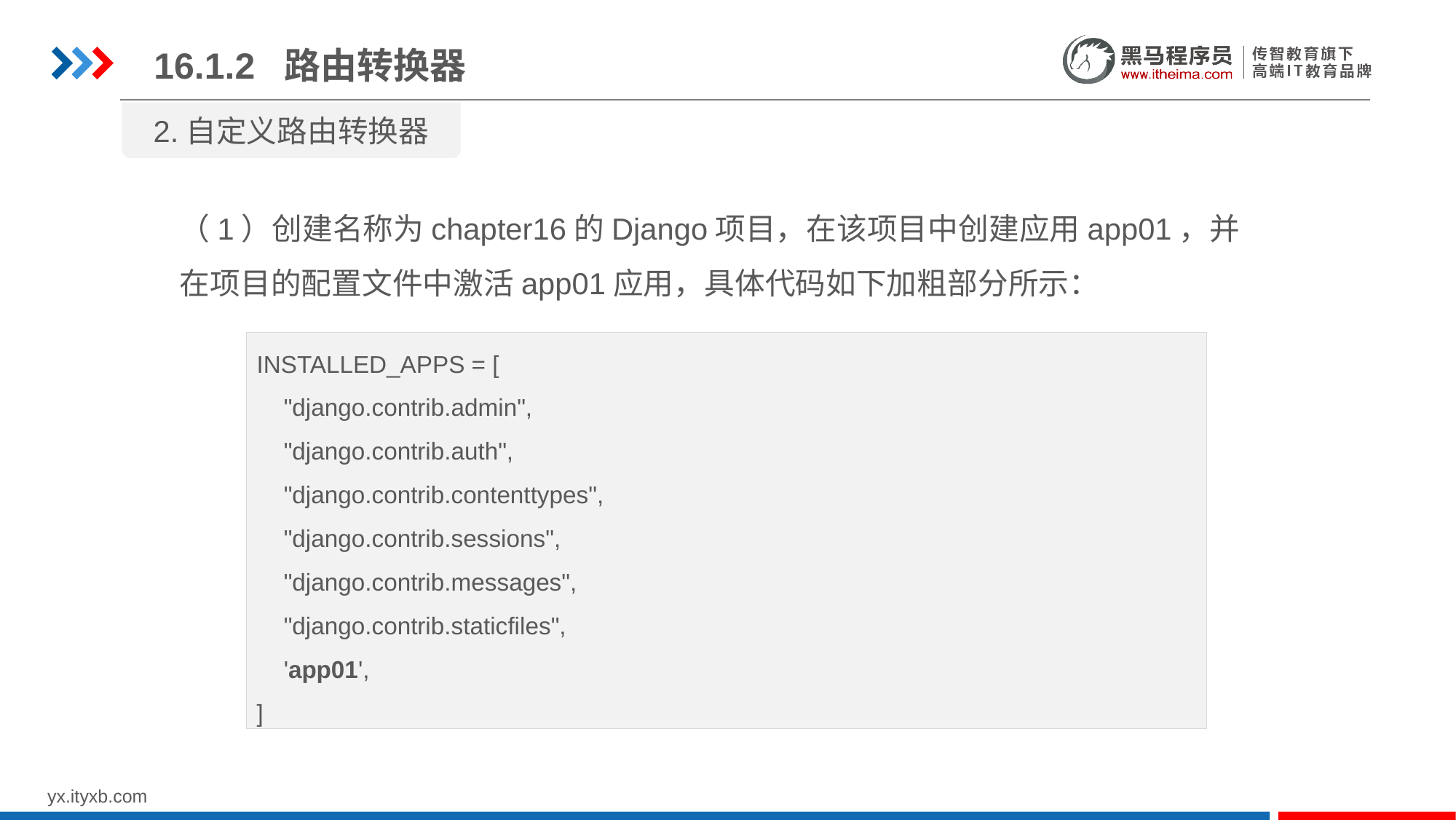

16.1.2  路由转换器

2.自定义路由转换器
（1）创建名称为chapter16的Django项目，在该项目中创建应用app01，并在项目的配置文件中激活app01应用，具体代码如下加粗部分所示：
INSTALLED_APPS = [
    "django.contrib.admin",
    "django.contrib.auth",
    "django.contrib.contenttypes",
    "django.contrib.sessions",
    "django.contrib.messages",
    "django.contrib.staticfiles",
    'app01',
]